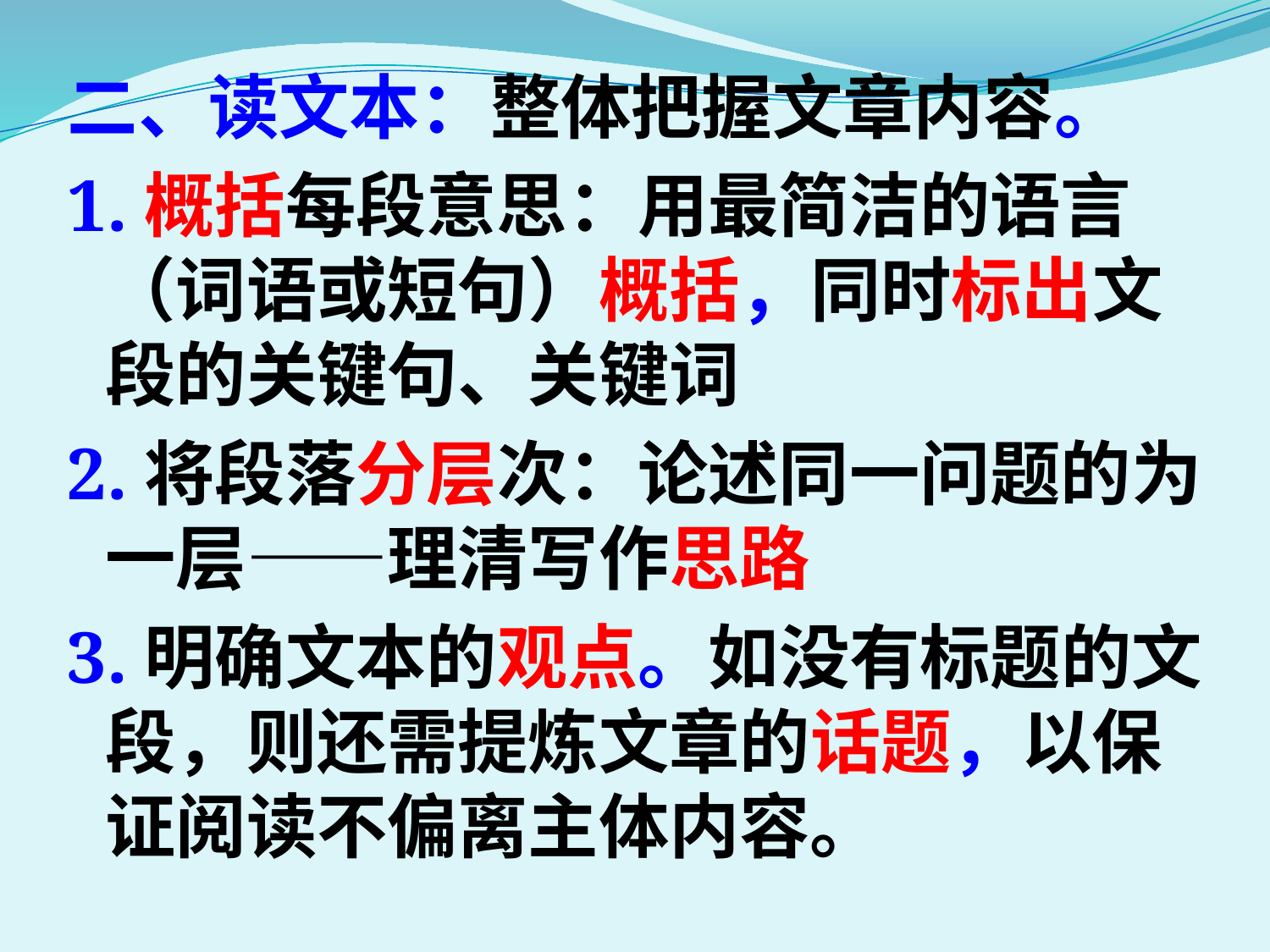

二、读文本：整体把握文章内容。
1.概括每段意思：用最简洁的语言（词语或短句）概括，同时标出文段的关键句、关键词
2.将段落分层次：论述同一问题的为一层——理清写作思路
3.明确文本的观点。如没有标题的文段，则还需提炼文章的话题，以保证阅读不偏离主体内容。